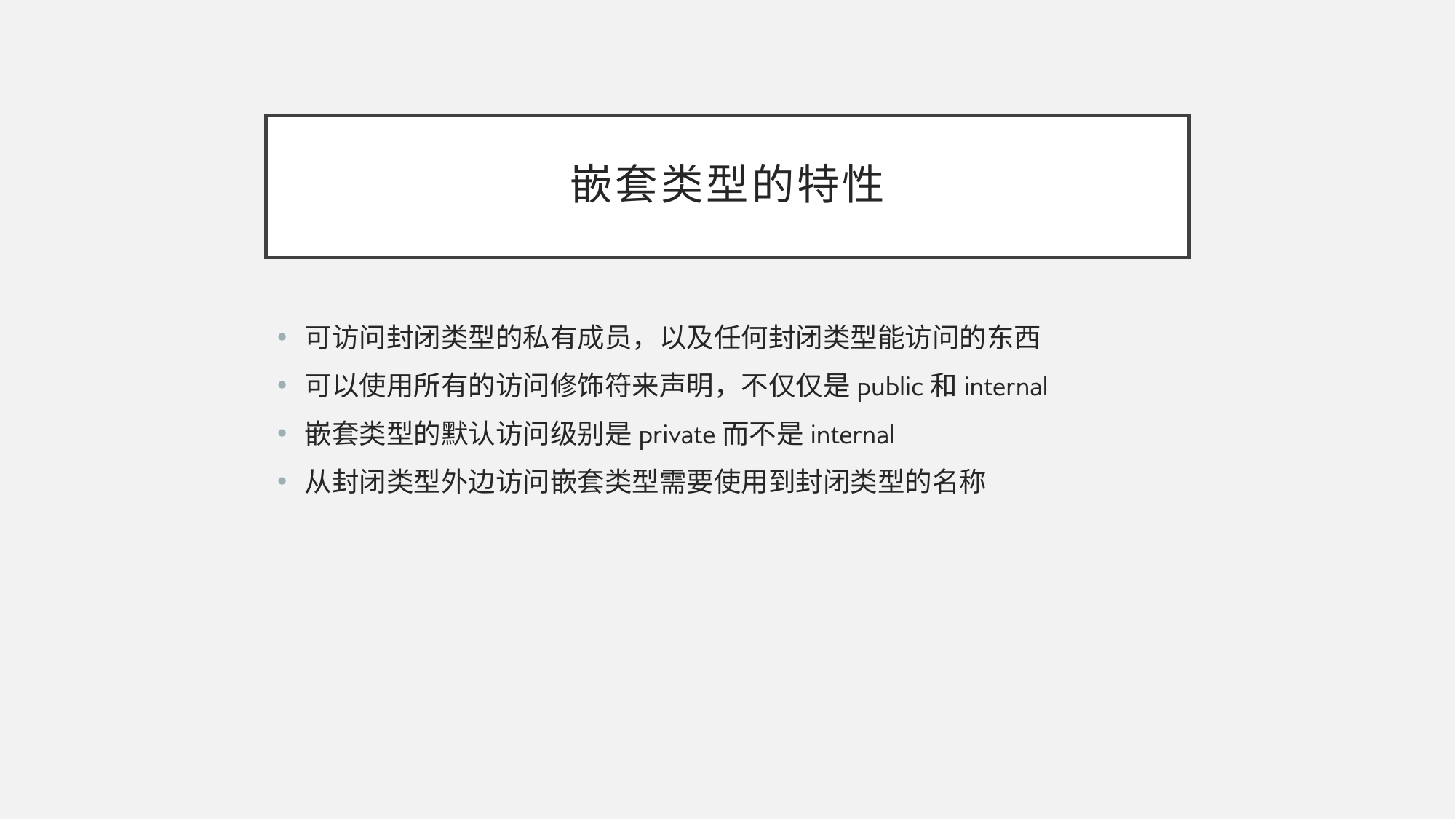

# 嵌套类型的特性
可访问封闭类型的私有成员，以及任何封闭类型能访问的东西
可以使用所有的访问修饰符来声明，不仅仅是public和internal
嵌套类型的默认访问级别是private而不是internal
从封闭类型外边访问嵌套类型需要使用到封闭类型的名称